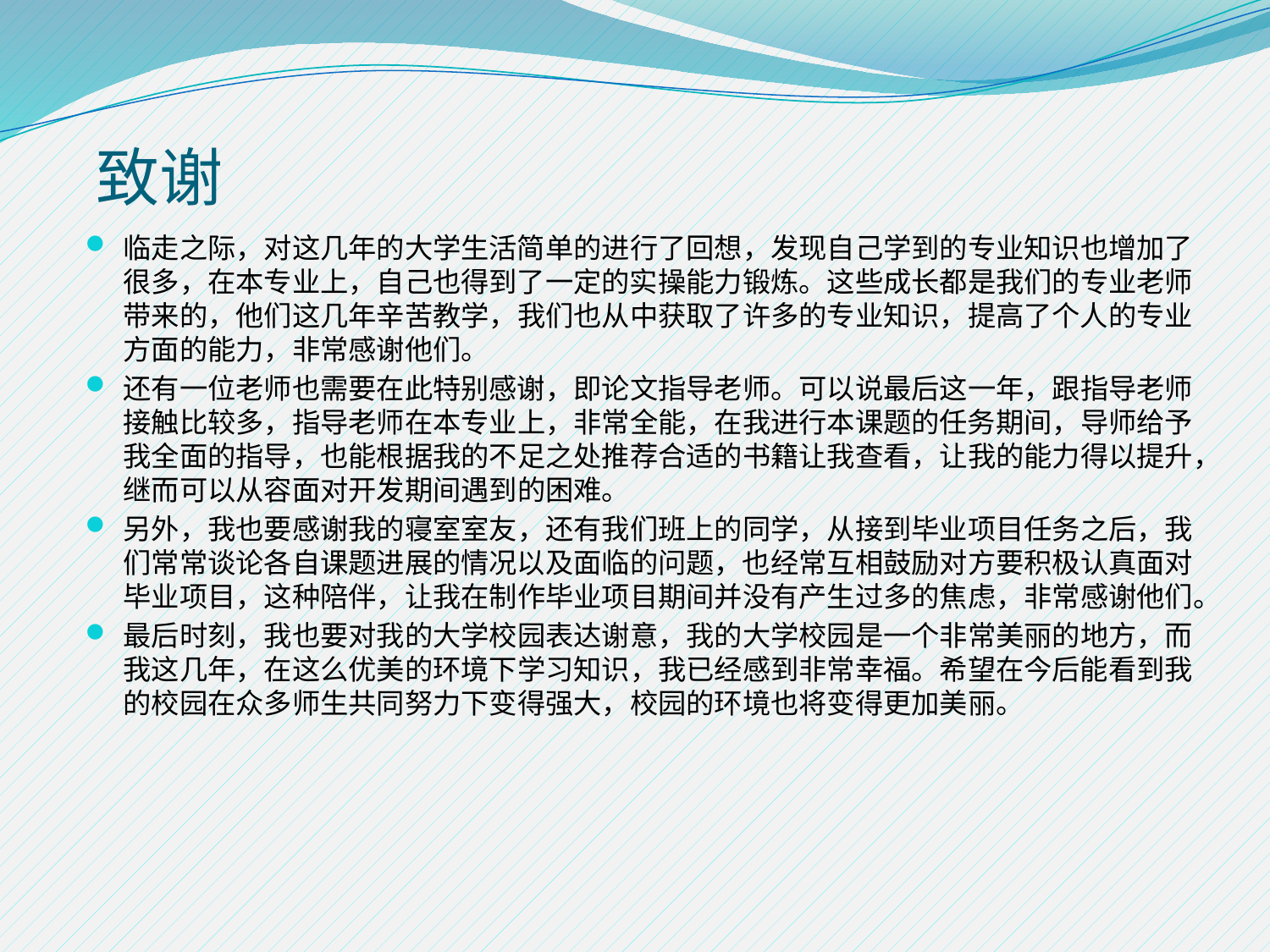

# 致谢
临走之际，对这几年的大学生活简单的进行了回想，发现自己学到的专业知识也增加了很多，在本专业上，自己也得到了一定的实操能力锻炼。这些成长都是我们的专业老师带来的，他们这几年辛苦教学，我们也从中获取了许多的专业知识，提高了个人的专业方面的能力，非常感谢他们。
还有一位老师也需要在此特别感谢，即论文指导老师。可以说最后这一年，跟指导老师接触比较多，指导老师在本专业上，非常全能，在我进行本课题的任务期间，导师给予我全面的指导，也能根据我的不足之处推荐合适的书籍让我查看，让我的能力得以提升，继而可以从容面对开发期间遇到的困难。
另外，我也要感谢我的寝室室友，还有我们班上的同学，从接到毕业项目任务之后，我们常常谈论各自课题进展的情况以及面临的问题，也经常互相鼓励对方要积极认真面对毕业项目，这种陪伴，让我在制作毕业项目期间并没有产生过多的焦虑，非常感谢他们。
最后时刻，我也要对我的大学校园表达谢意，我的大学校园是一个非常美丽的地方，而我这几年，在这么优美的环境下学习知识，我已经感到非常幸福。希望在今后能看到我的校园在众多师生共同努力下变得强大，校园的环境也将变得更加美丽。